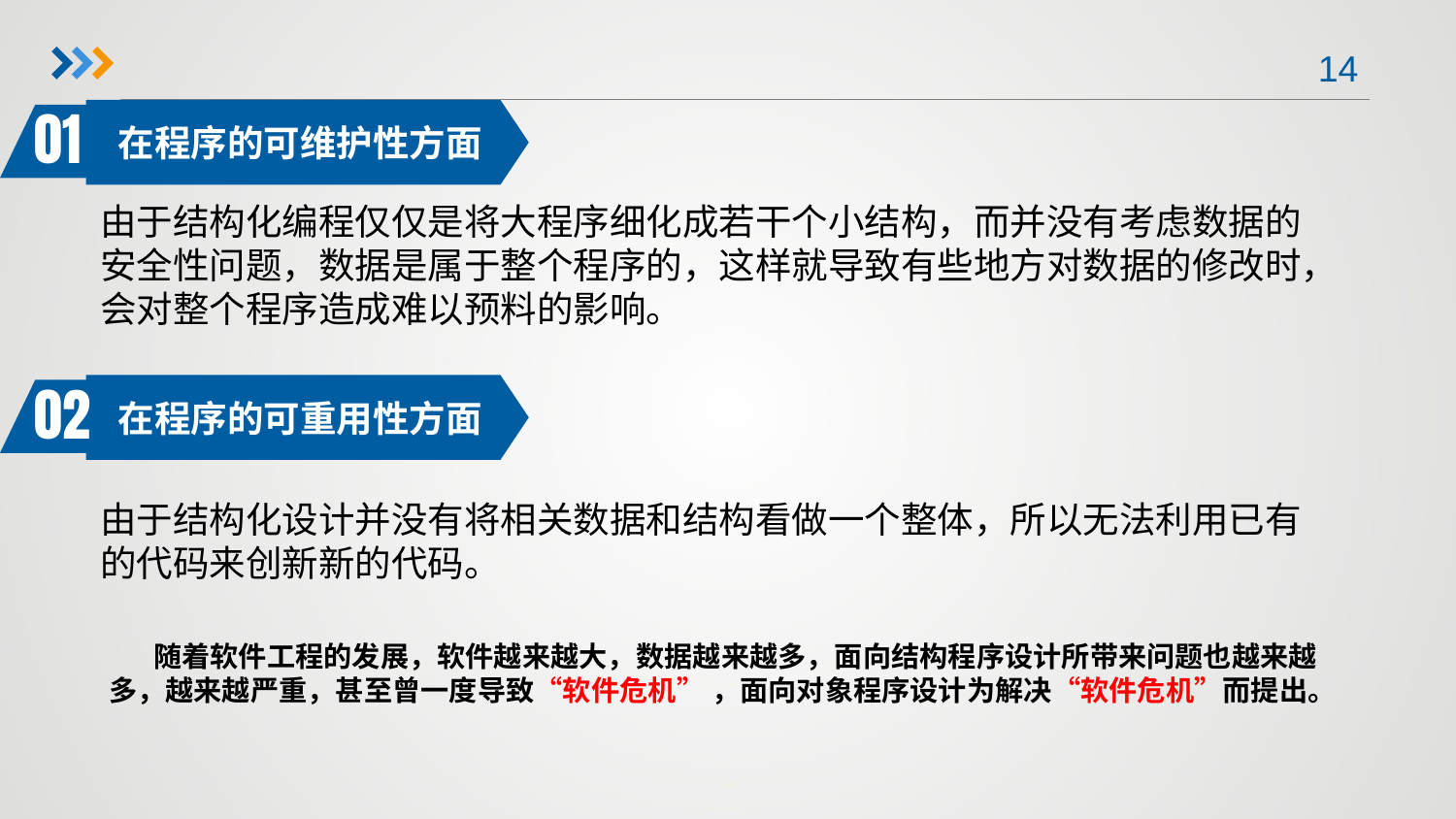

01

在程序的可维护性方面
由于结构化编程仅仅是将大程序细化成若干个小结构，而并没有考虑数据的安全性问题，数据是属于整个程序的，这样就导致有些地方对数据的修改时，会对整个程序造成难以预料的影响。
02

在程序的可重用性方面
由于结构化设计并没有将相关数据和结构看做一个整体，所以无法利用已有的代码来创新新的代码。
      随着软件工程的发展，软件越来越大，数据越来越多，面向结构程序设计所带来问题也越来越多，越来越严重，甚至曾一度导致“软件危机” ，面向对象程序设计为解决“软件危机”而提出。